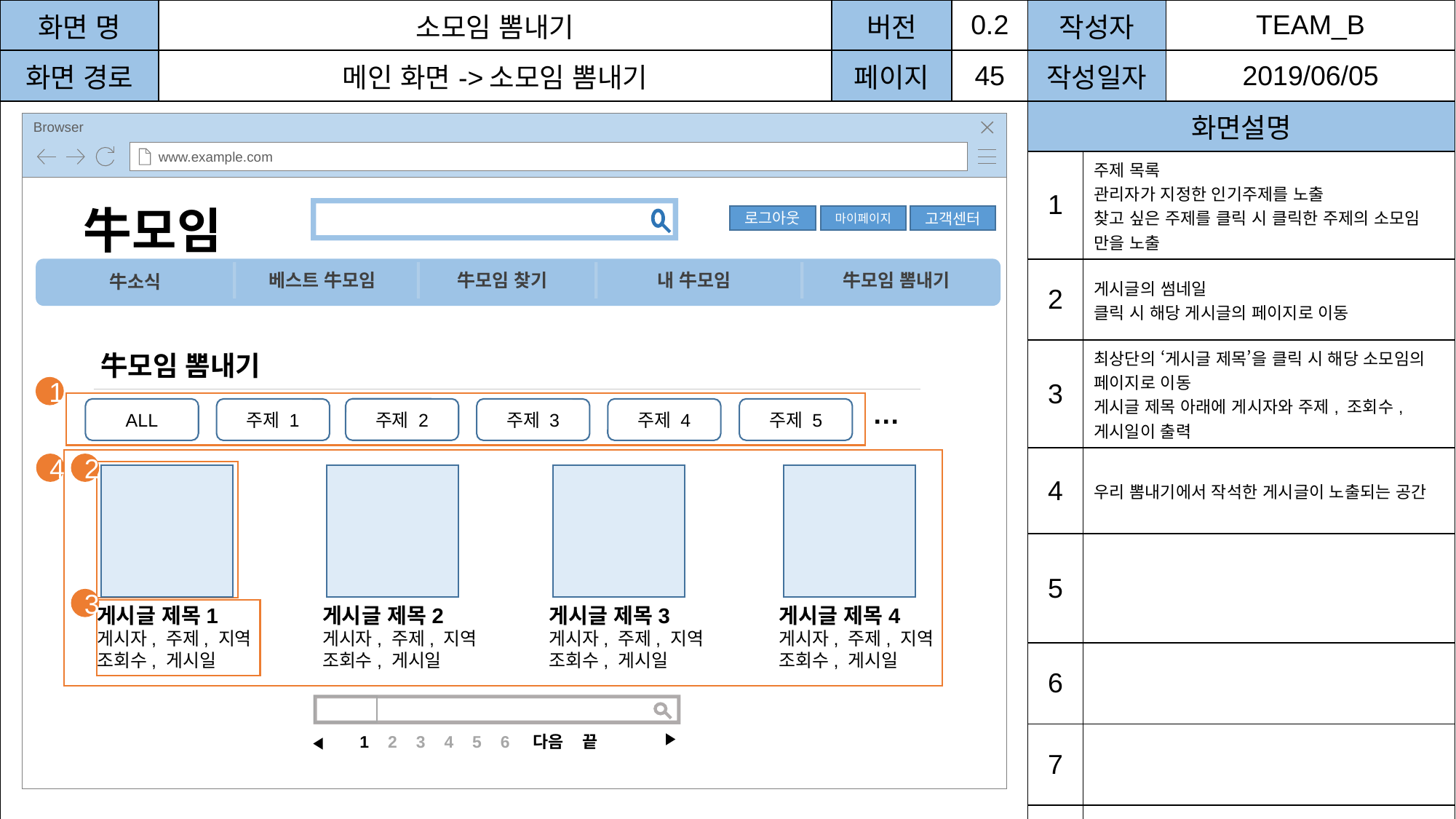

| 화면 명 | 소모임 뽐내기 | 버전 | 0.2 | 작성자 |  | TEAM\_B |
| --- | --- | --- | --- | --- | --- | --- |
| 화면 경로 | 메인 화면->소모임 뽐내기 | 페이지 | 45 | 작성일자 |  | 2019/06/05 |
|  |  |  |  | 화면설명 |  |  |
|  |  |  |  | 1 | 주제 목록 관리자가 지정한 인기주제를 노출 찾고 싶은 주제를 클릭 시 클릭한 주제의 소모임 만을 노출 |  |
|  |  |  |  | 2 | 게시글의 썸네일 클릭 시 해당 게시글의 페이지로 이동 |  |
|  |  |  |  | 3 | 최상단의 ‘게시글 제목’을 클릭 시 해당 소모임의 페이지로 이동 게시글 제목 아래에 게시자와 주제, 조회수, 게시일이 출력 |  |
|  |  |  |  | 4 | 우리 뽐내기에서 작석한 게시글이 노출되는 공간 |  |
|  |  |  |  | 5 |  |  |
|  |  |  |  | 6 |  |  |
|  |  |  |  | 7 |  |  |
|  |  |  |  | 8 |  |  |
Browser

www.example.com

牛모임

로그아웃
마이페이지
고객센터

베스트 牛모임
牛모임 찾기
내 牛모임
牛모임 뽐내기
牛소식
牛모임 뽐내기
1
 …

주제 2
주제 5
ALL
주제 4
주제 1
주제 3

4
2

3
게시글 제목1
게시자, 주제, 지역
조회수, 게시일
게시글 제목2
게시자, 주제, 지역
조회수, 게시일
게시글 제목4
게시자, 주제, 지역
조회수, 게시일
게시글 제목3
게시자, 주제, 지역
조회수, 게시일

▶
1    2    3    4    5    6    다음    끝
◀